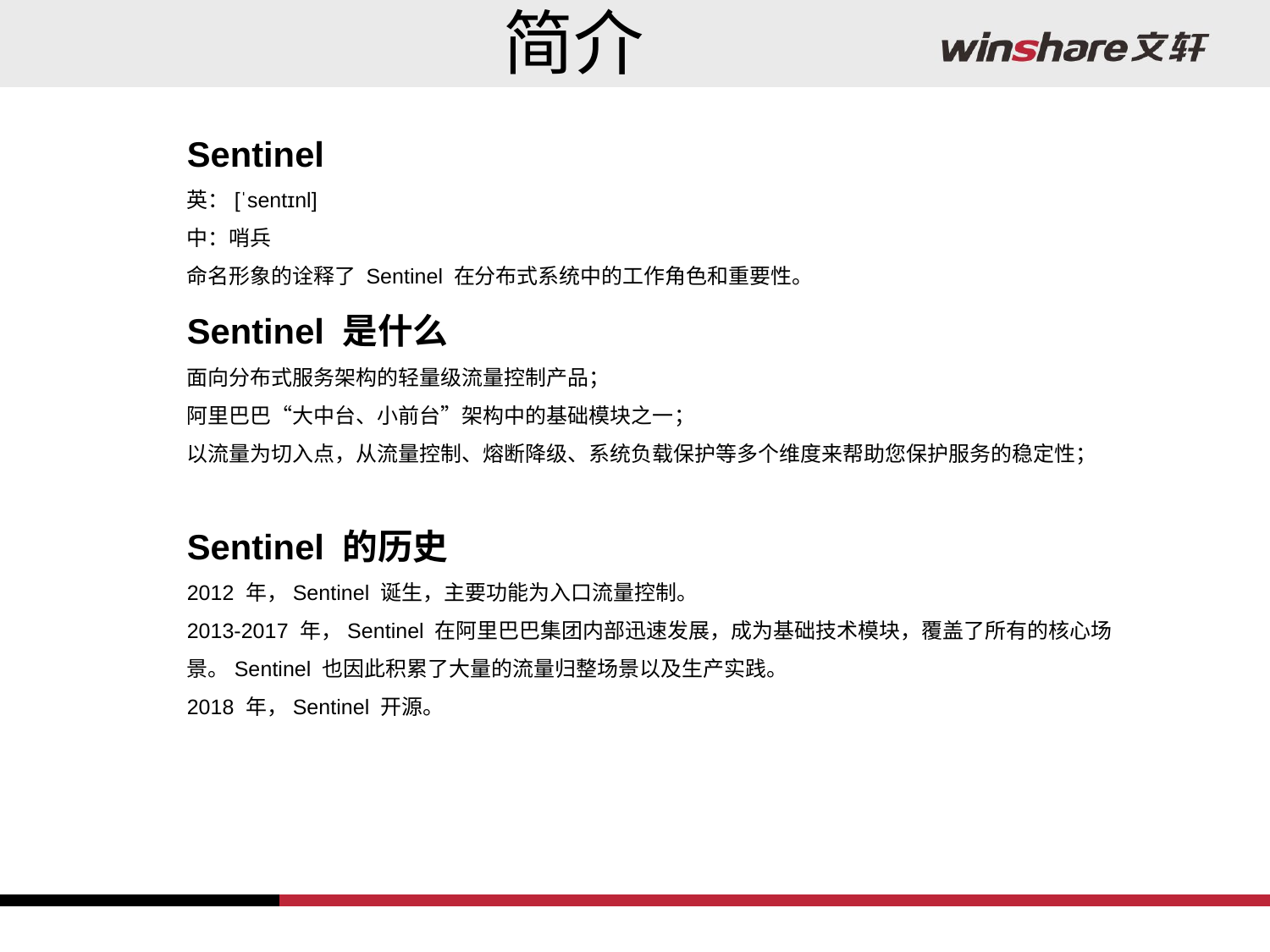

# 简介
Sentinel
英：[ˈsentɪnl]
中：哨兵
命名形象的诠释了 Sentinel 在分布式系统中的工作角色和重要性。
Sentinel 是什么
面向分布式服务架构的轻量级流量控制产品；
阿里巴巴“大中台、小前台”架构中的基础模块之一；
以流量为切入点，从流量控制、熔断降级、系统负载保护等多个维度来帮助您保护服务的稳定性；

Sentinel 的历史
2012 年，Sentinel 诞生，主要功能为入口流量控制。
2013-2017 年，Sentinel 在阿里巴巴集团内部迅速发展，成为基础技术模块，覆盖了所有的核心场景。Sentinel 也因此积累了大量的流量归整场景以及生产实践。
2018 年，Sentinel 开源。